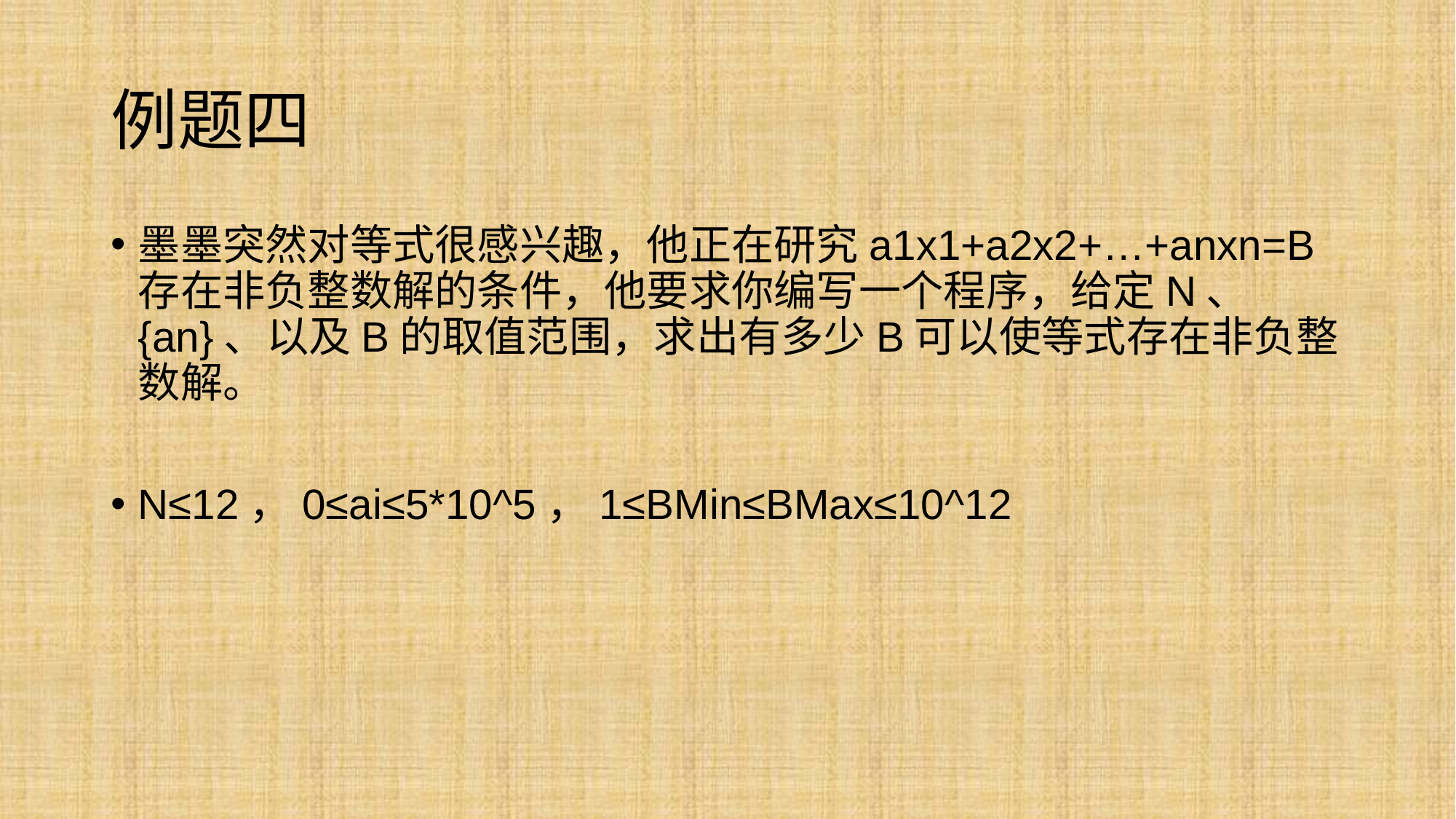

# 例题四
墨墨突然对等式很感兴趣，他正在研究a1x1+a2x2+…+anxn=B存在非负整数解的条件，他要求你编写一个程序，给定N、{an}、以及B的取值范围，求出有多少B可以使等式存在非负整数解。

N≤12，0≤ai≤5*10^5，1≤BMin≤BMax≤10^12